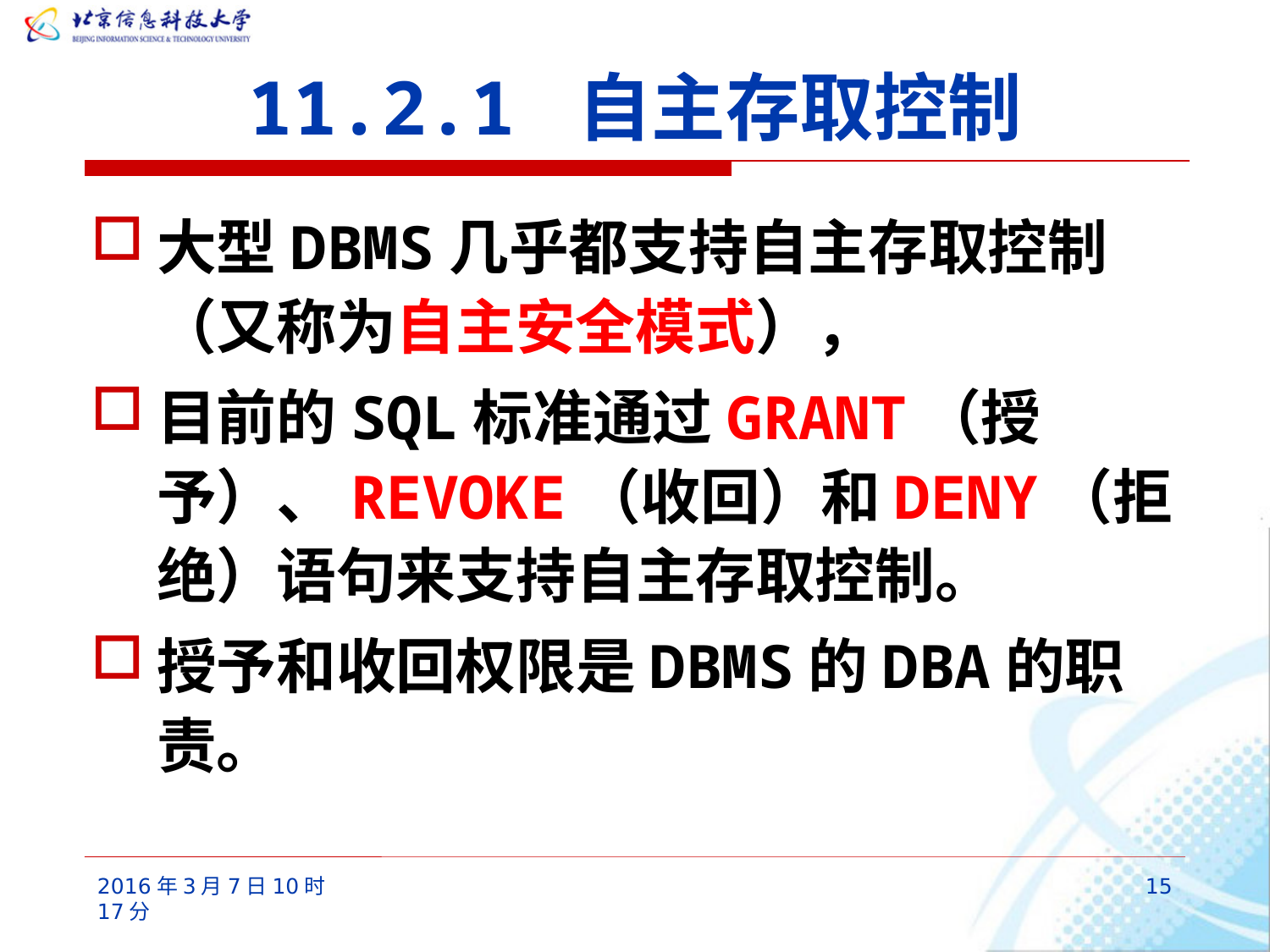

# 11.2.1 自主存取控制
大型DBMS几乎都支持自主存取控制（又称为自主安全模式），
目前的SQL标准通过GRANT（授予）、REVOKE（收回）和DENY（拒绝）语句来支持自主存取控制。
授予和收回权限是DBMS的DBA的职责。
2016年3月7日10时17分
15